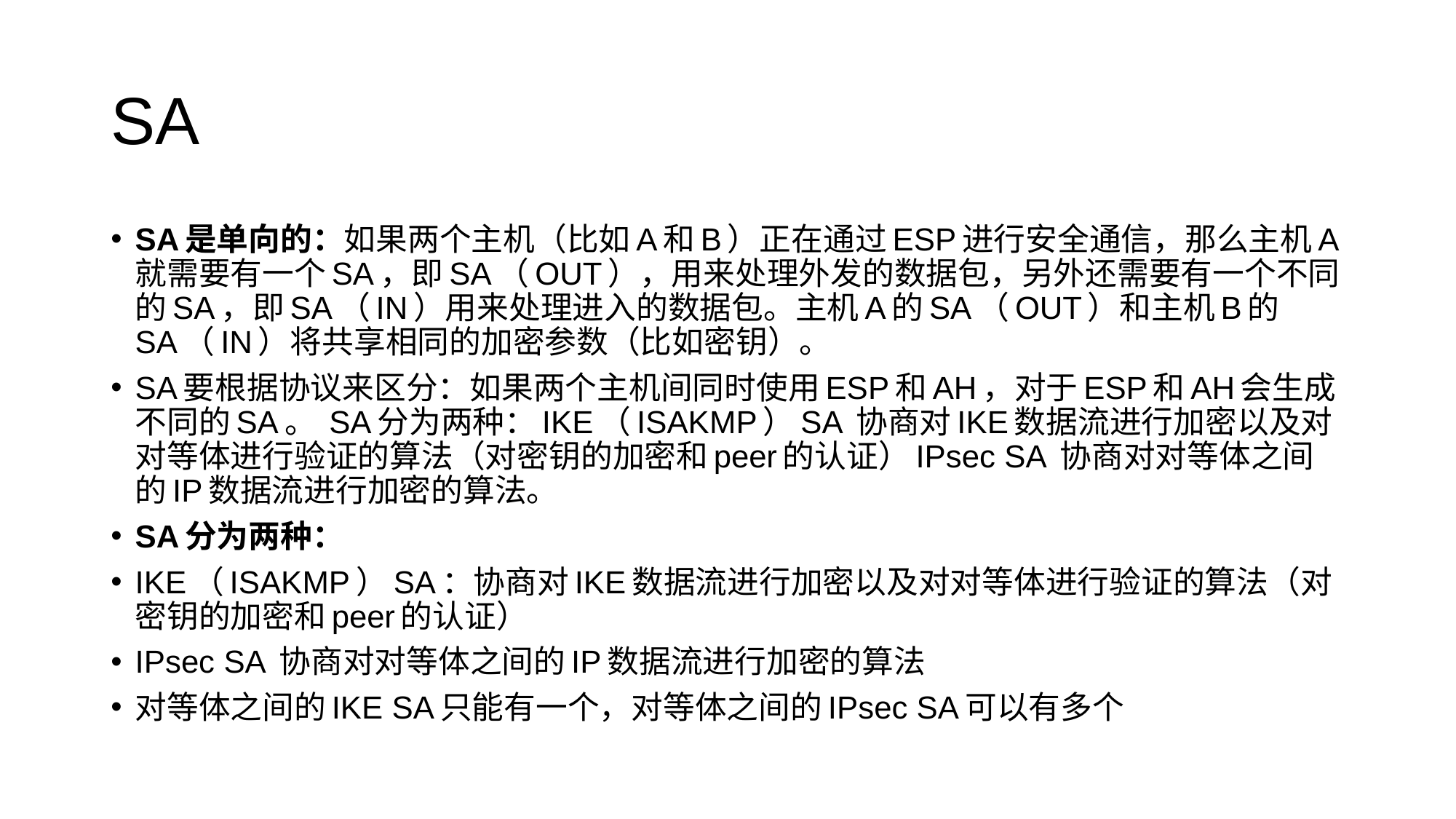

# SA
SA是单向的：如果两个主机（比如A和B）正在通过ESP进行安全通信，那么主机A就需要有一个SA，即SA（OUT），用来处理外发的数据包，另外还需要有一个不同的SA，即SA（IN）用来处理进入的数据包。主机A的SA（OUT）和主机B的SA（IN）将共享相同的加密参数（比如密钥）。
SA要根据协议来区分：如果两个主机间同时使用ESP和AH，对于ESP和AH会生成不同的SA。 SA分为两种：IKE（ISAKMP）SA 协商对IKE数据流进行加密以及对对等体进行验证的算法（对密钥的加密和peer的认证）IPsec SA 协商对对等体之间的IP数据流进行加密的算法。
SA分为两种：
IKE（ISAKMP）SA：协商对IKE数据流进行加密以及对对等体进行验证的算法（对密钥的加密和peer的认证）
IPsec SA 协商对对等体之间的IP数据流进行加密的算法
对等体之间的IKE SA只能有一个，对等体之间的IPsec SA可以有多个